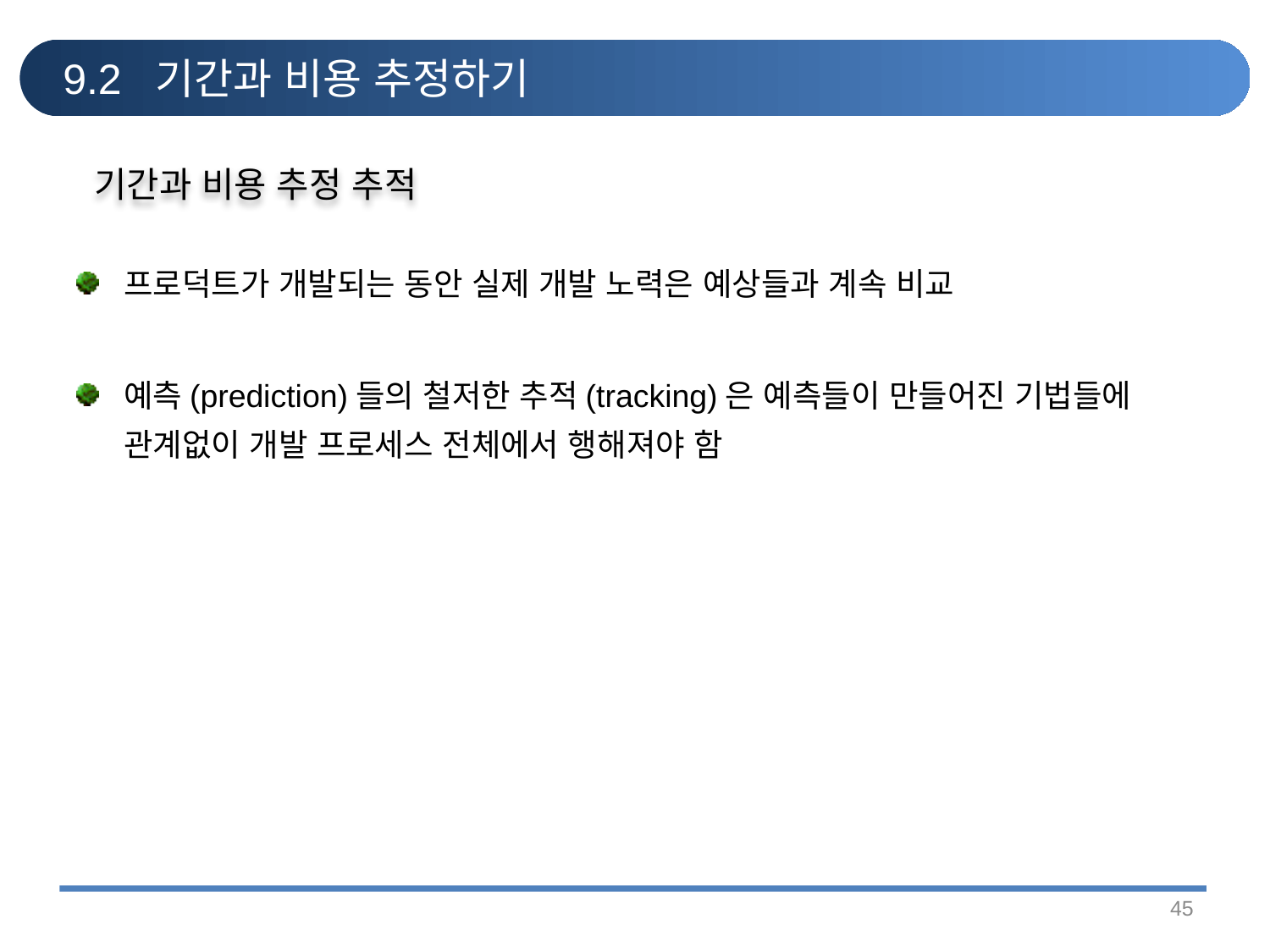

# 9.2  기간과 비용 추정하기
기간과 비용 추정 추적
프로덕트가 개발되는 동안 실제 개발 노력은 예상들과 계속 비교

예측(prediction)들의 철저한 추적(tracking)은 예측들이 만들어진 기법들에 관계없이 개발 프로세스 전체에서 행해져야 함

45